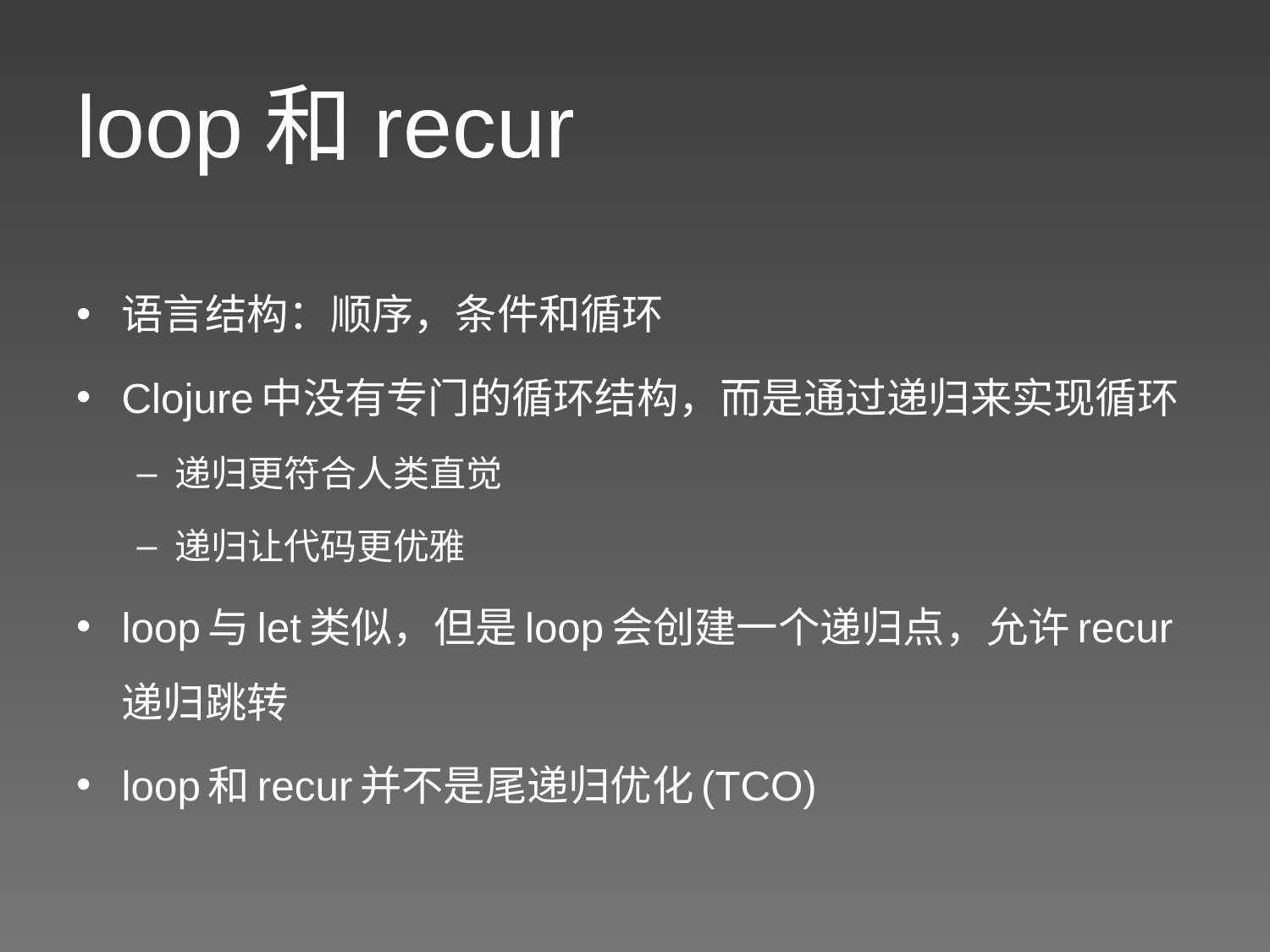

# loop和recur
语言结构：顺序，条件和循环
Clojure中没有专门的循环结构，而是通过递归来实现循环
递归更符合人类直觉
递归让代码更优雅
loop与let类似，但是loop会创建一个递归点，允许recur递归跳转
loop和recur并不是尾递归优化(TCO)